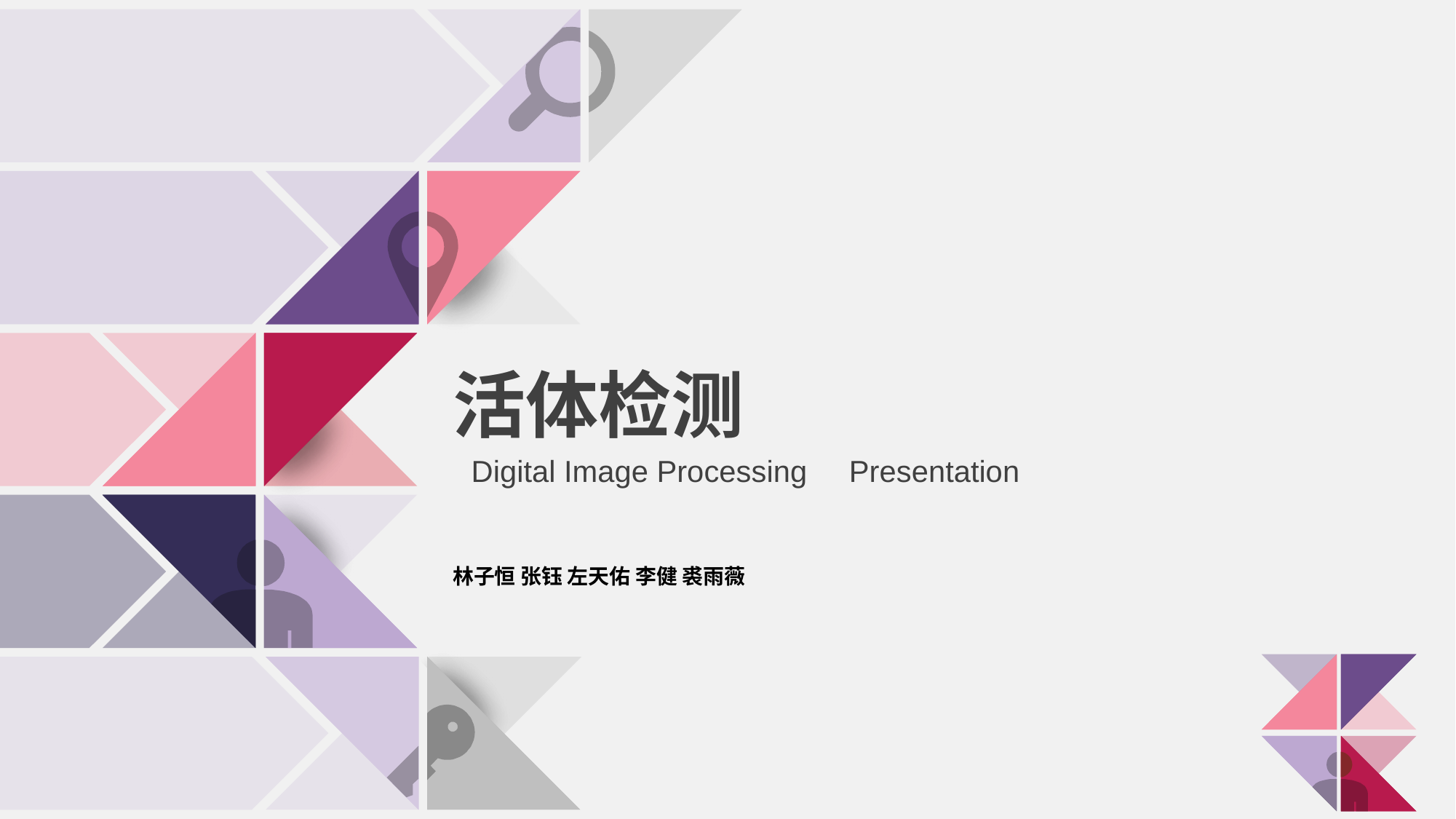

活体检测
Digital Image Processing     Presentation
林子恒 张钰 左天佑 李健 裘雨薇